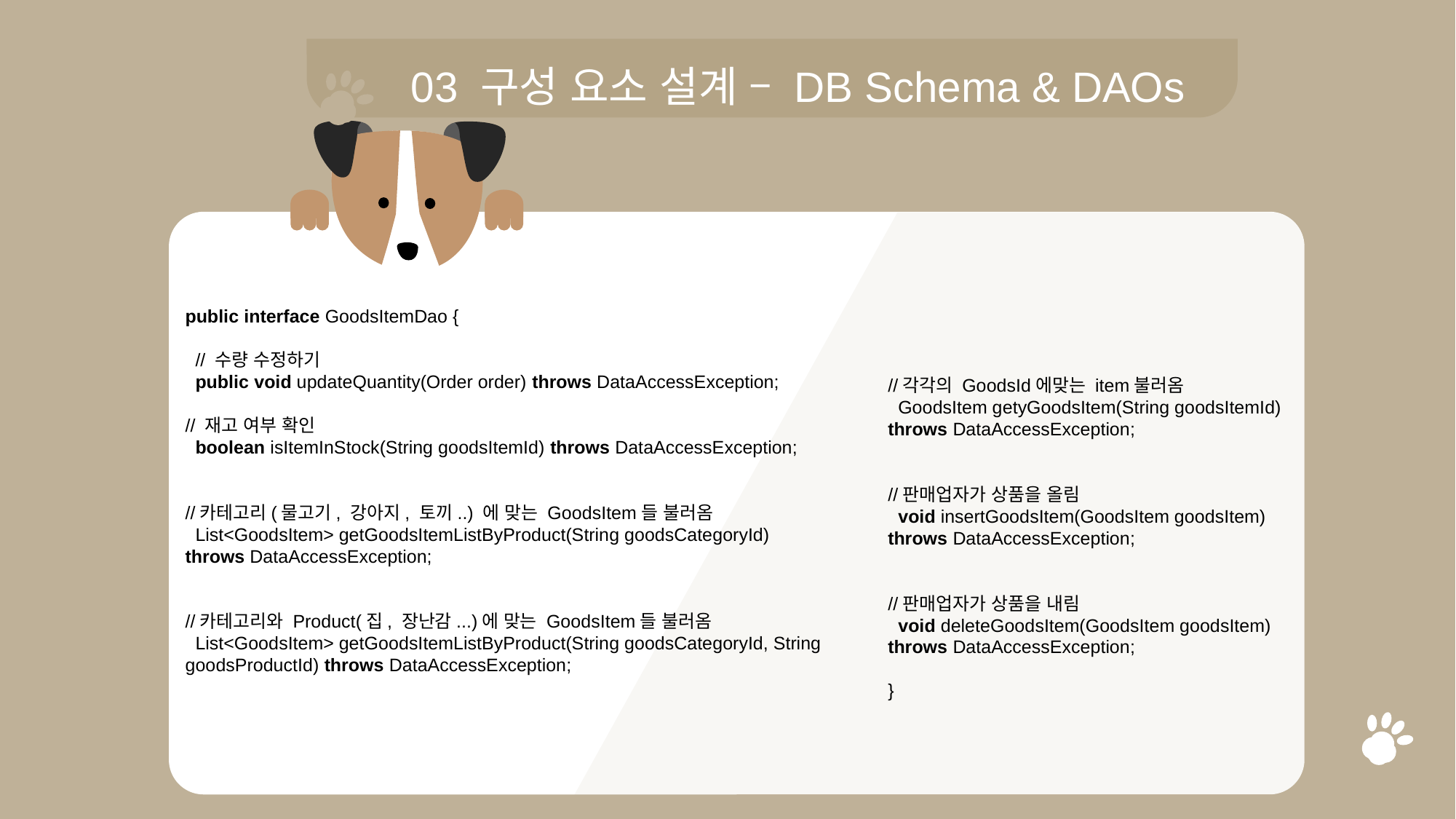

03 구성 요소 설계 – DB Schema & DAOs

public interface GoodsItemDao {

  // 수량 수정하기
  public void updateQuantity(Order order) throws DataAccessException;

// 재고 여부 확인
  boolean isItemInStock(String goodsItemId) throws DataAccessException;

//카테고리(물고기, 강아지, 토끼..) 에 맞는 GoodsItem들 불러옴
  List<GoodsItem> getGoodsItemListByProduct(String goodsCategoryId) throws DataAccessException;

//카테고리와 Product(집, 장난감...)에 맞는 GoodsItem들 불러옴
  List<GoodsItem> getGoodsItemListByProduct(String goodsCategoryId, String goodsProductId) throws DataAccessException;

//각각의 GoodsId에맞는 item불러옴
  GoodsItem getyGoodsItem(String goodsItemId) throws DataAccessException;

//판매업자가 상품을 올림
  void insertGoodsItem(GoodsItem goodsItem) throws DataAccessException;

//판매업자가 상품을 내림
  void deleteGoodsItem(GoodsItem goodsItem) throws DataAccessException;

}